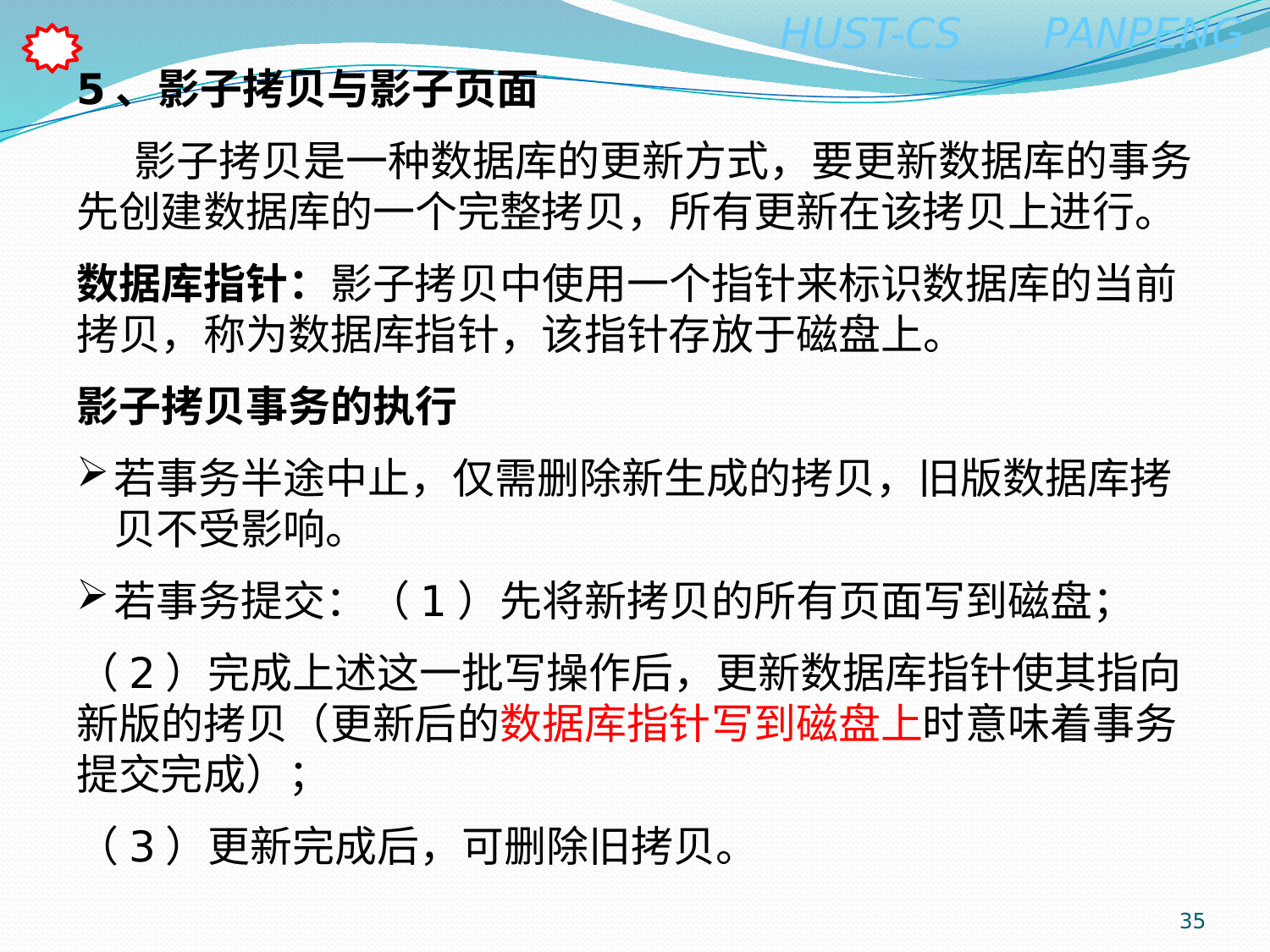

5、影子拷贝与影子页面
     影子拷贝是一种数据库的更新方式，要更新数据库的事务先创建数据库的一个完整拷贝，所有更新在该拷贝上进行。
数据库指针：影子拷贝中使用一个指针来标识数据库的当前拷贝，称为数据库指针，该指针存放于磁盘上。
影子拷贝事务的执行
若事务半途中止，仅需删除新生成的拷贝，旧版数据库拷贝不受影响。
若事务提交：（1）先将新拷贝的所有页面写到磁盘；
（2）完成上述这一批写操作后，更新数据库指针使其指向新版的拷贝（更新后的数据库指针写到磁盘上时意味着事务提交完成）；
（3）更新完成后，可删除旧拷贝。
35